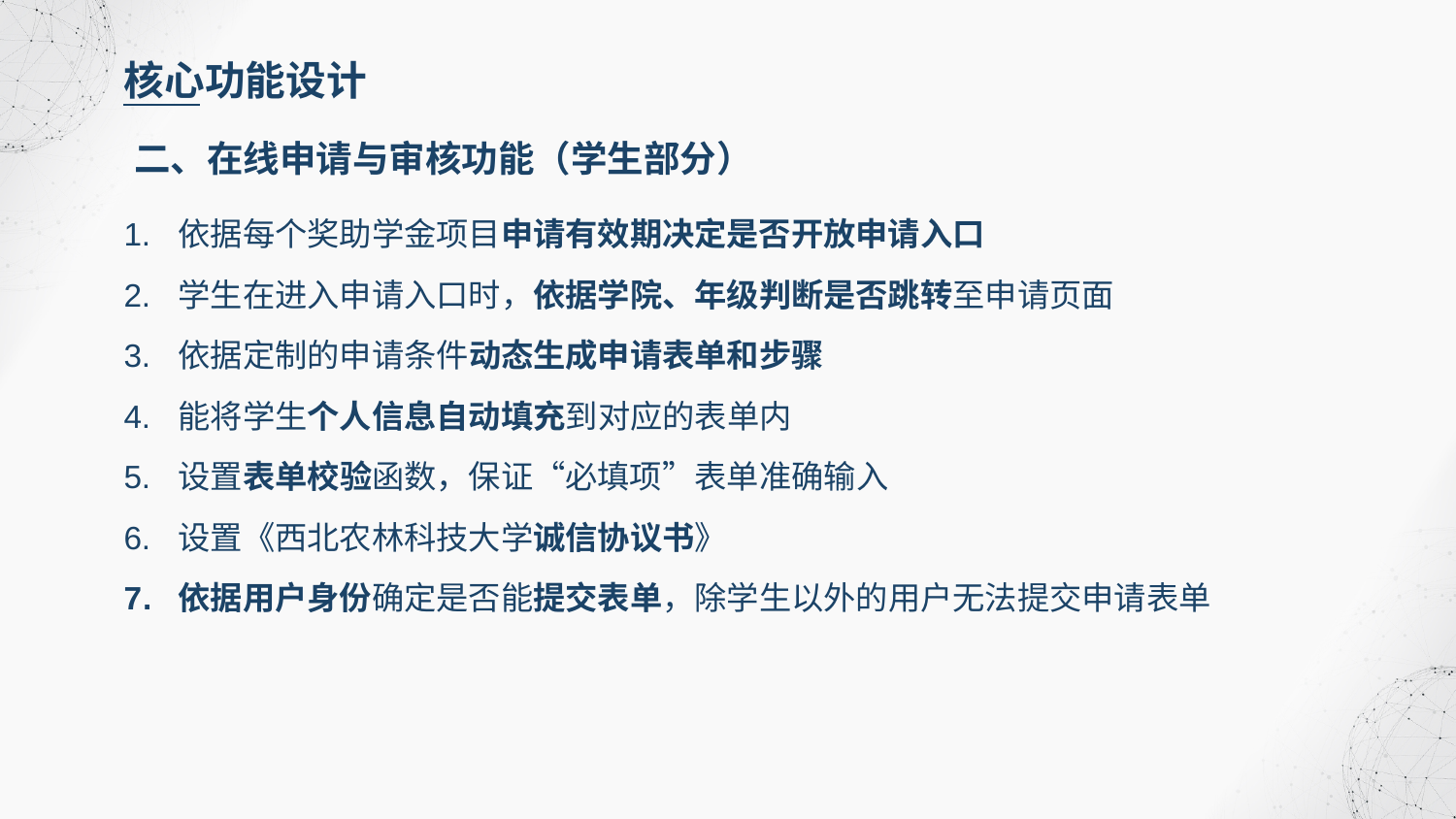

核心功能设计
二、在线申请与审核功能（学生部分）
依据每个奖助学金项目申请有效期决定是否开放申请入口
学生在进入申请入口时，依据学院、年级判断是否跳转至申请页面
依据定制的申请条件动态生成申请表单和步骤
能将学生个人信息自动填充到对应的表单内
设置表单校验函数，保证“必填项”表单准确输入
设置《西北农林科技大学诚信协议书》
依据用户身份确定是否能提交表单，除学生以外的用户无法提交申请表单